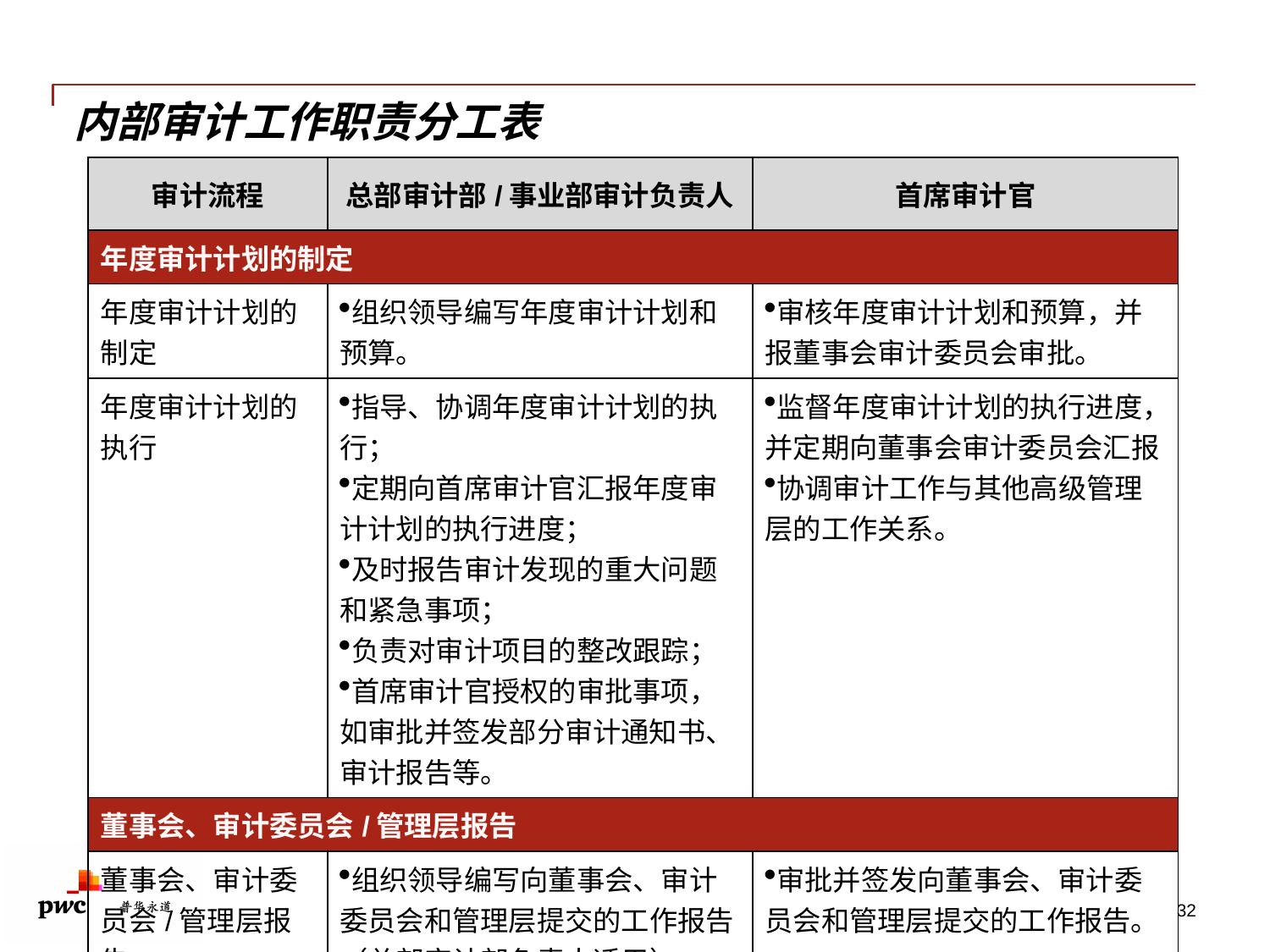

# 内部审计工作职责分工表
| 审计流程 | 总部审计部/事业部审计负责人 | 首席审计官 |
| --- | --- | --- |
| 年度审计计划的制定 |  |  |
| 年度审计计划的制定 | 组织领导编写年度审计计划和预算。 | 审核年度审计计划和预算，并报董事会审计委员会审批。 |
| 年度审计计划的执行 | 指导、协调年度审计计划的执行； 定期向首席审计官汇报年度审计计划的执行进度； 及时报告审计发现的重大问题和紧急事项； 负责对审计项目的整改跟踪； 首席审计官授权的审批事项，如审批并签发部分审计通知书、审计报告等。 | 监督年度审计计划的执行进度，并定期向董事会审计委员会汇报 协调审计工作与其他高级管理层的工作关系。 |
| 董事会、审计委员会/管理层报告 |  |  |
| 董事会、审计委员会/管理层报告 | 组织领导编写向董事会、审计委员会和管理层提交的工作报告（总部审计部负责人适用）。 | 审批并签发向董事会、审计委员会和管理层提交的工作报告。 |
32